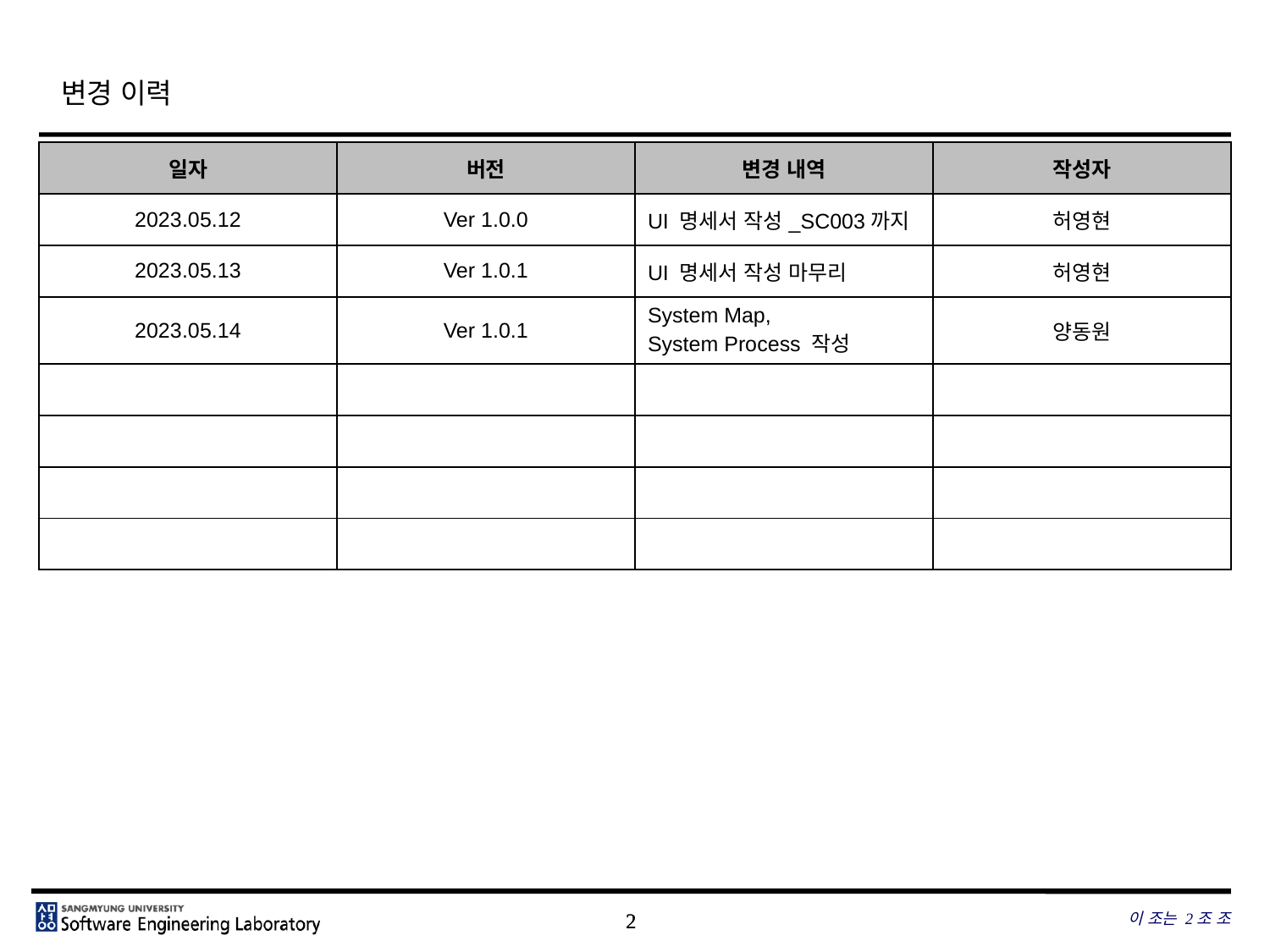

# 변경 이력
| 일자 | 버전 | 변경 내역 | 작성자 |
| --- | --- | --- | --- |
| 2023.05.12 | Ver 1.0.0 | UI 명세서 작성\_SC003까지 | 허영현 |
| 2023.05.13 | Ver 1.0.1 | UI 명세서 작성 마무리 | 허영현 |
| 2023.05.14 | Ver 1.0.1 | System Map, System Process 작성 | 양동원 |
|  |  |  |  |
|  |  |  |  |
|  |  |  |  |
|  |  |  |  |
이 조는 2조 조